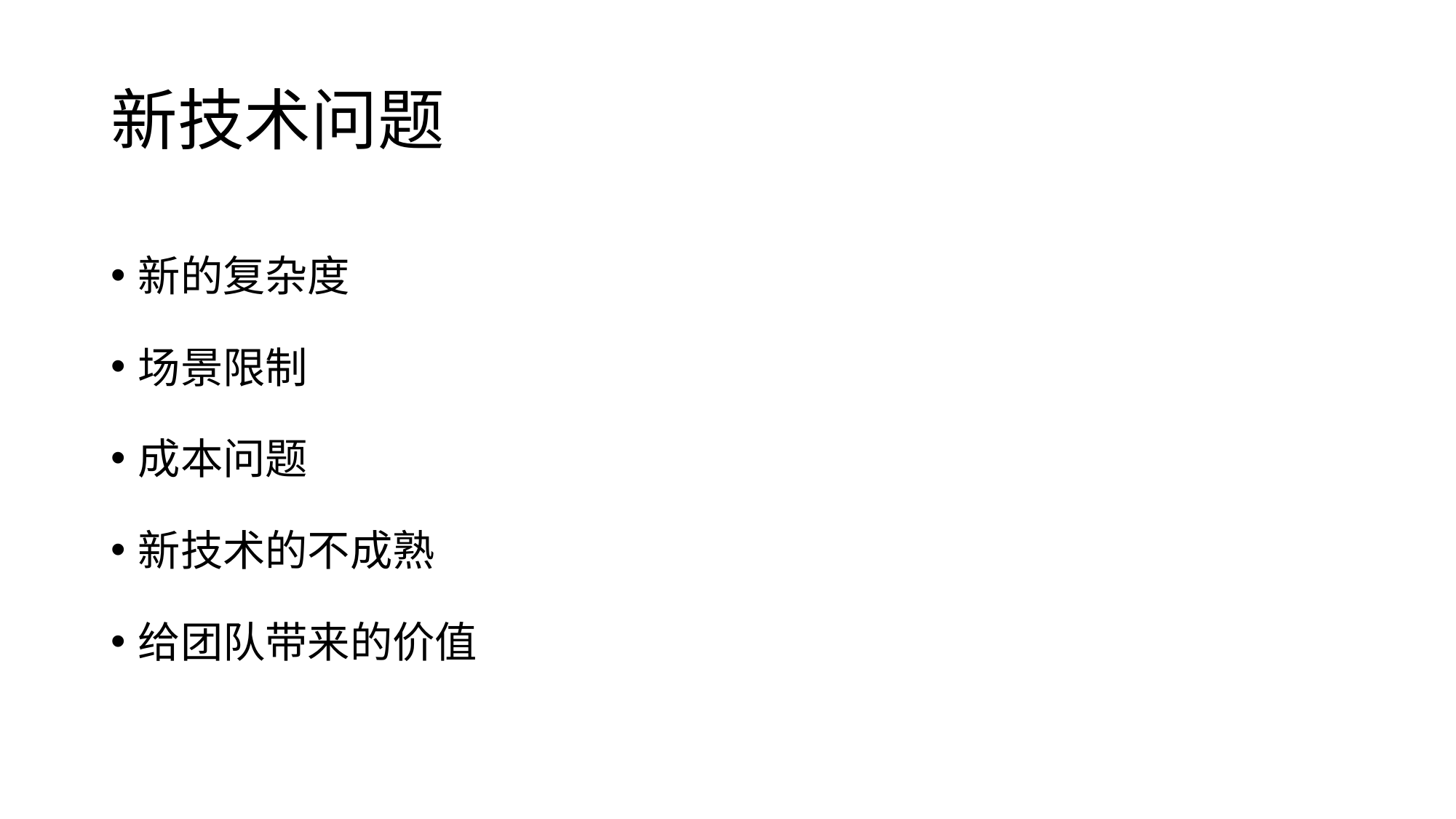

# 新技术问题
新的复杂度
场景限制
成本问题
新技术的不成熟
给团队带来的价值